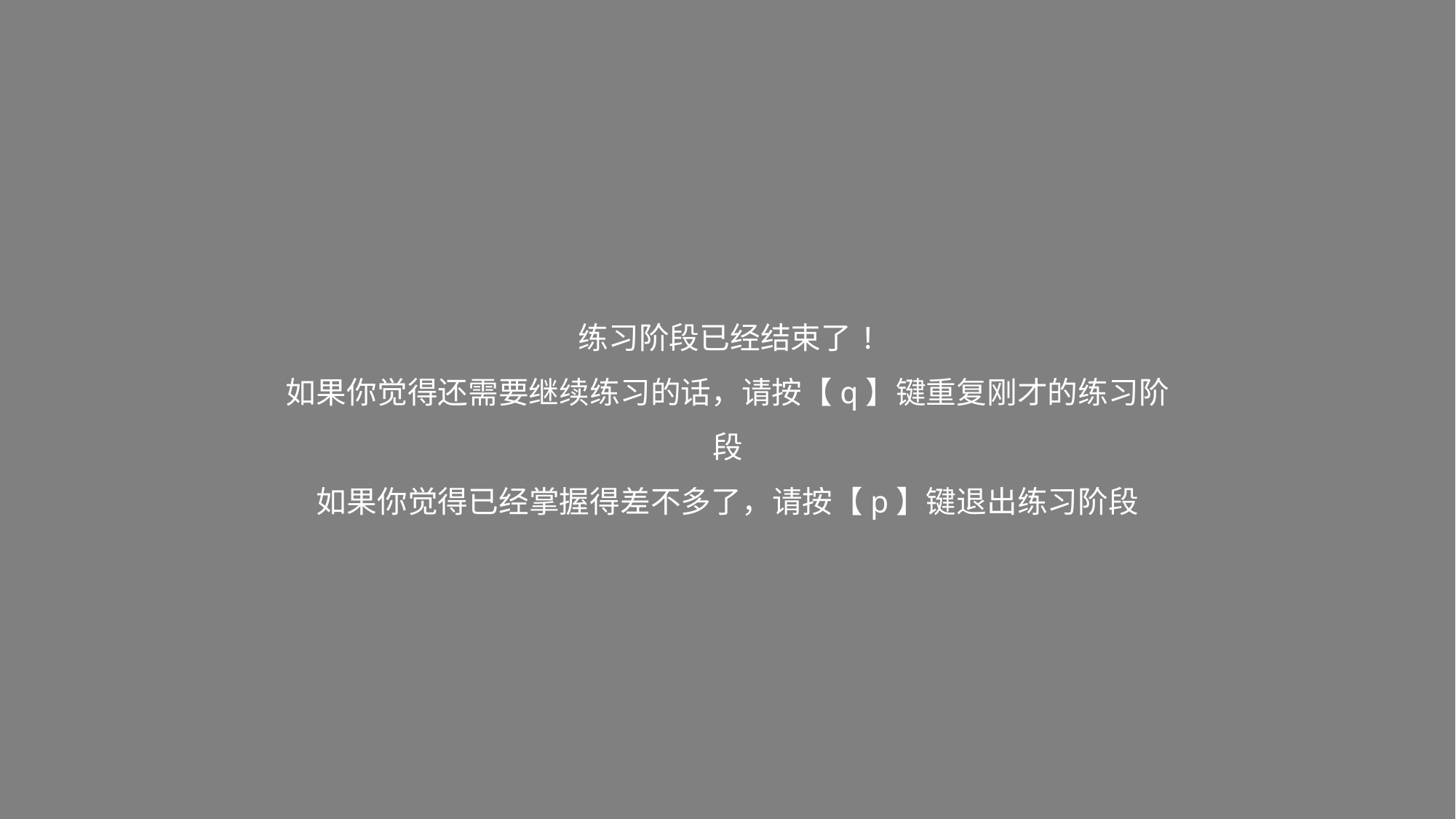

练习阶段已经结束了!
如果你觉得还需要继续练习的话，请按【q】键重复刚才的练习阶段
如果你觉得已经掌握得差不多了，请按【p】键退出练习阶段